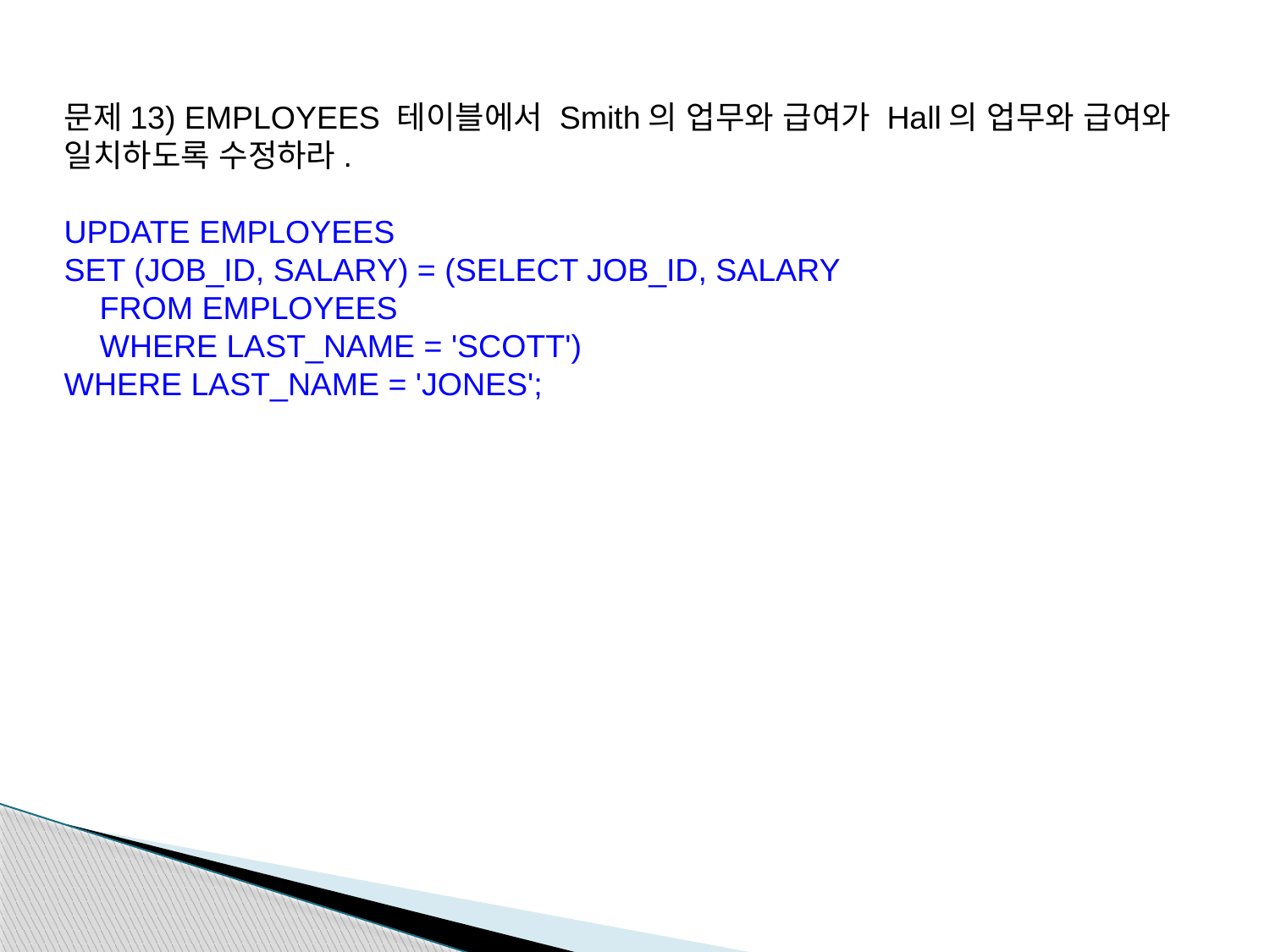

문제13) EMPLOYEES 테이블에서 Smith의 업무와 급여가 Hall의 업무와 급여와
일치하도록 수정하라.

UPDATE EMPLOYEES
SET (JOB_ID, SALARY) = (SELECT JOB_ID, SALARY
    FROM EMPLOYEES
    WHERE LAST_NAME = 'SCOTT')
WHERE LAST_NAME = 'JONES';